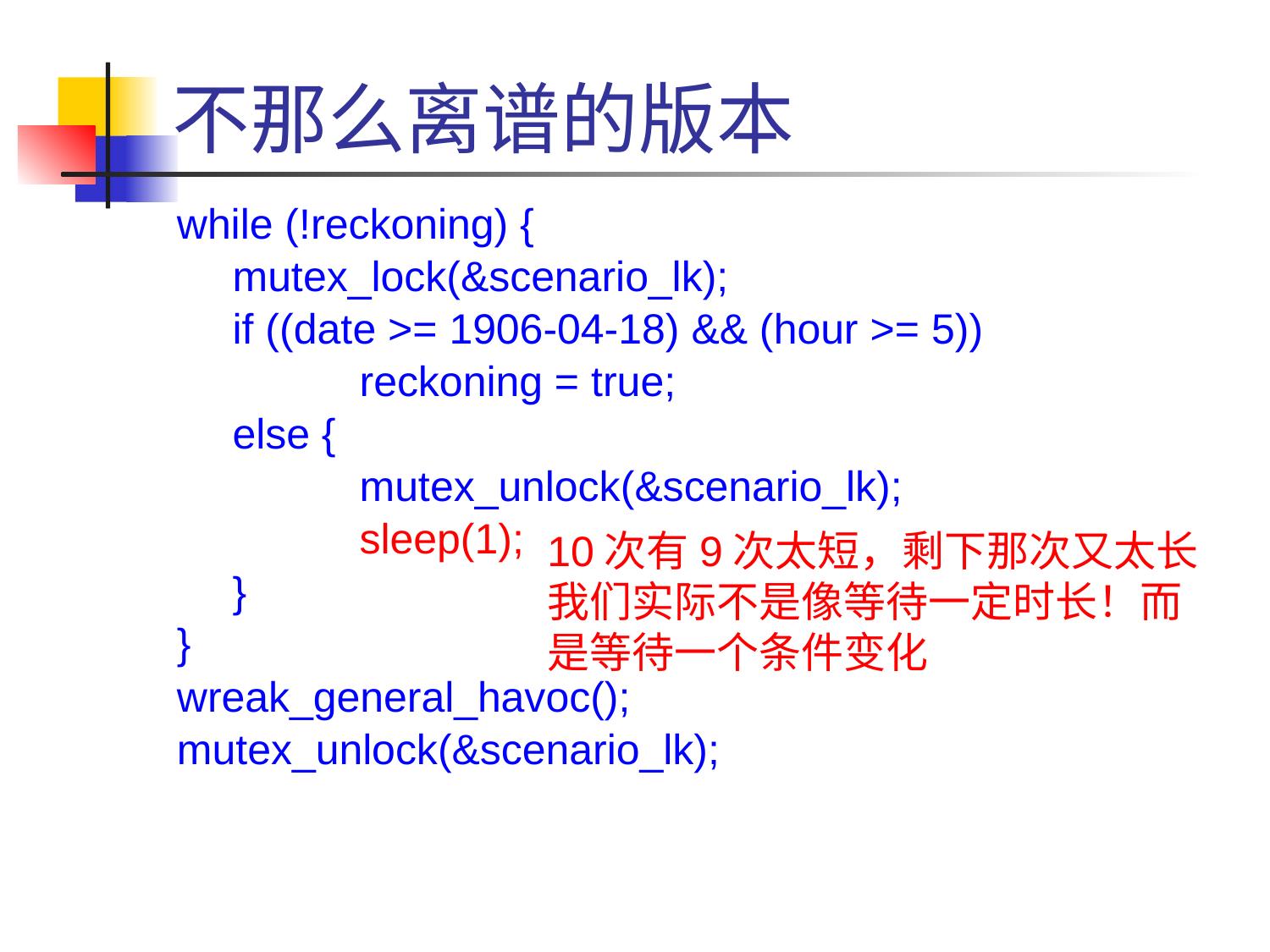

# 不那么离谱的版本
while (!reckoning) {
mutex_lock(&scenario_lk);
if ((date >= 1906-04-18) && (hour >= 5))
	reckoning = true;
else {
	mutex_unlock(&scenario_lk);
	sleep(1);
}
}
wreak_general_havoc();
mutex_unlock(&scenario_lk);

10次有9次太短，剩下那次又太长
我们实际不是像等待一定时长！而是等待一个条件变化